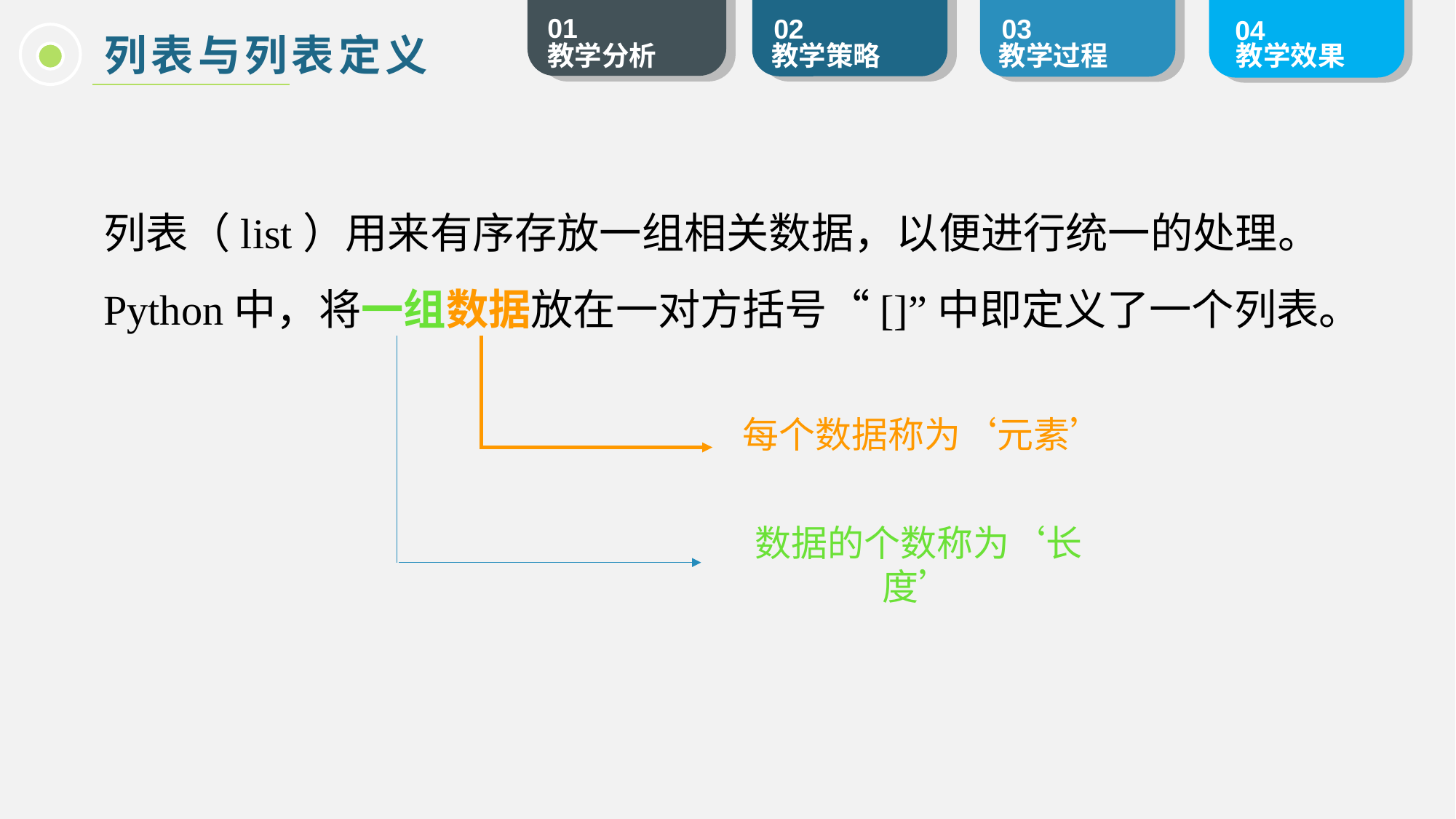

列表与列表定义

列表（list）用来有序存放一组相关数据，以便进行统一的处理。
Python中，将一组数据放在一对方括号“[]”中即定义了一个列表。
每个数据称为‘元素’
数据的个数称为‘长度’